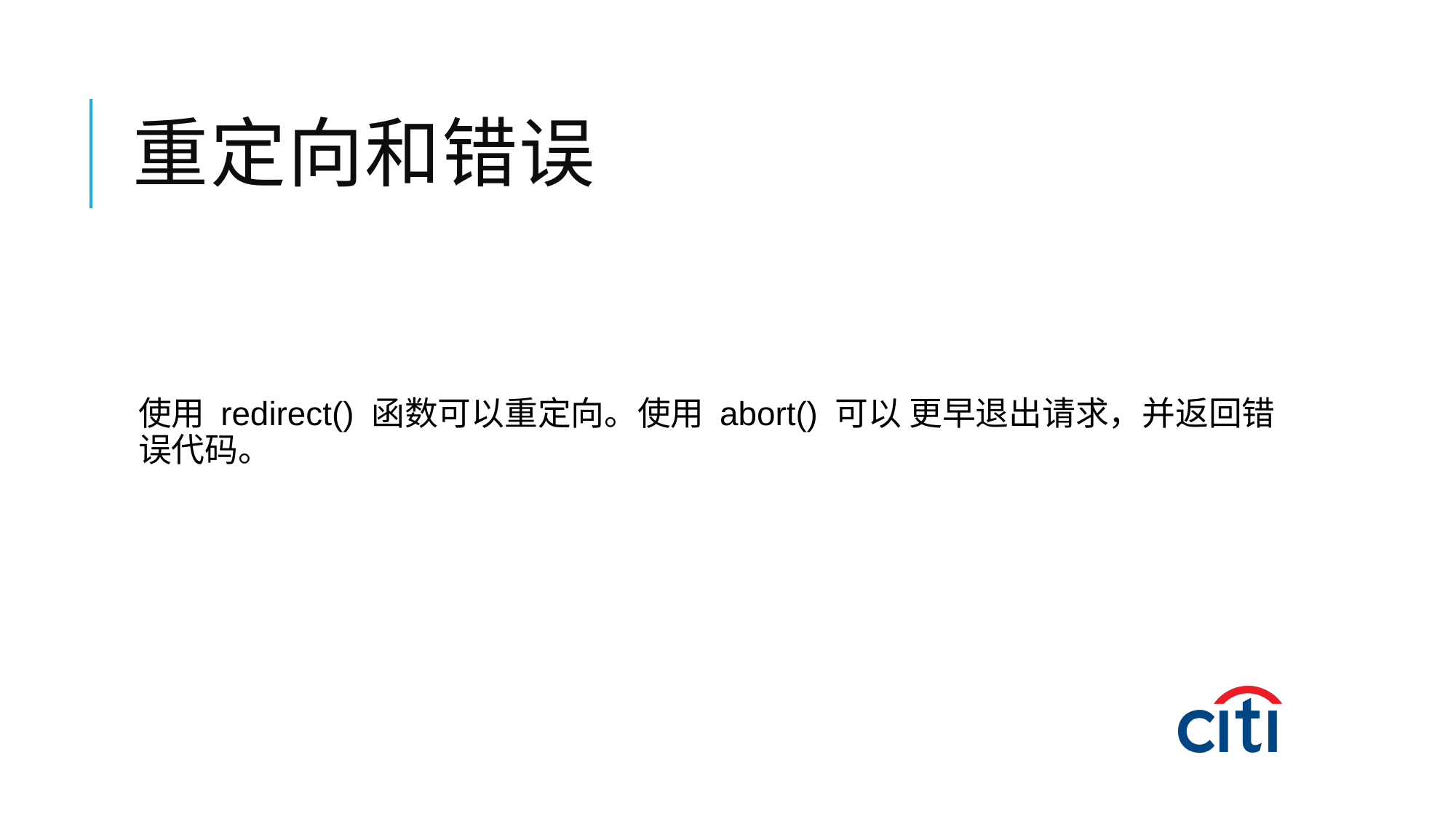

# 重定向和错误

使用 redirect() 函数可以重定向。使用 abort() 可以 更早退出请求，并返回错误代码。